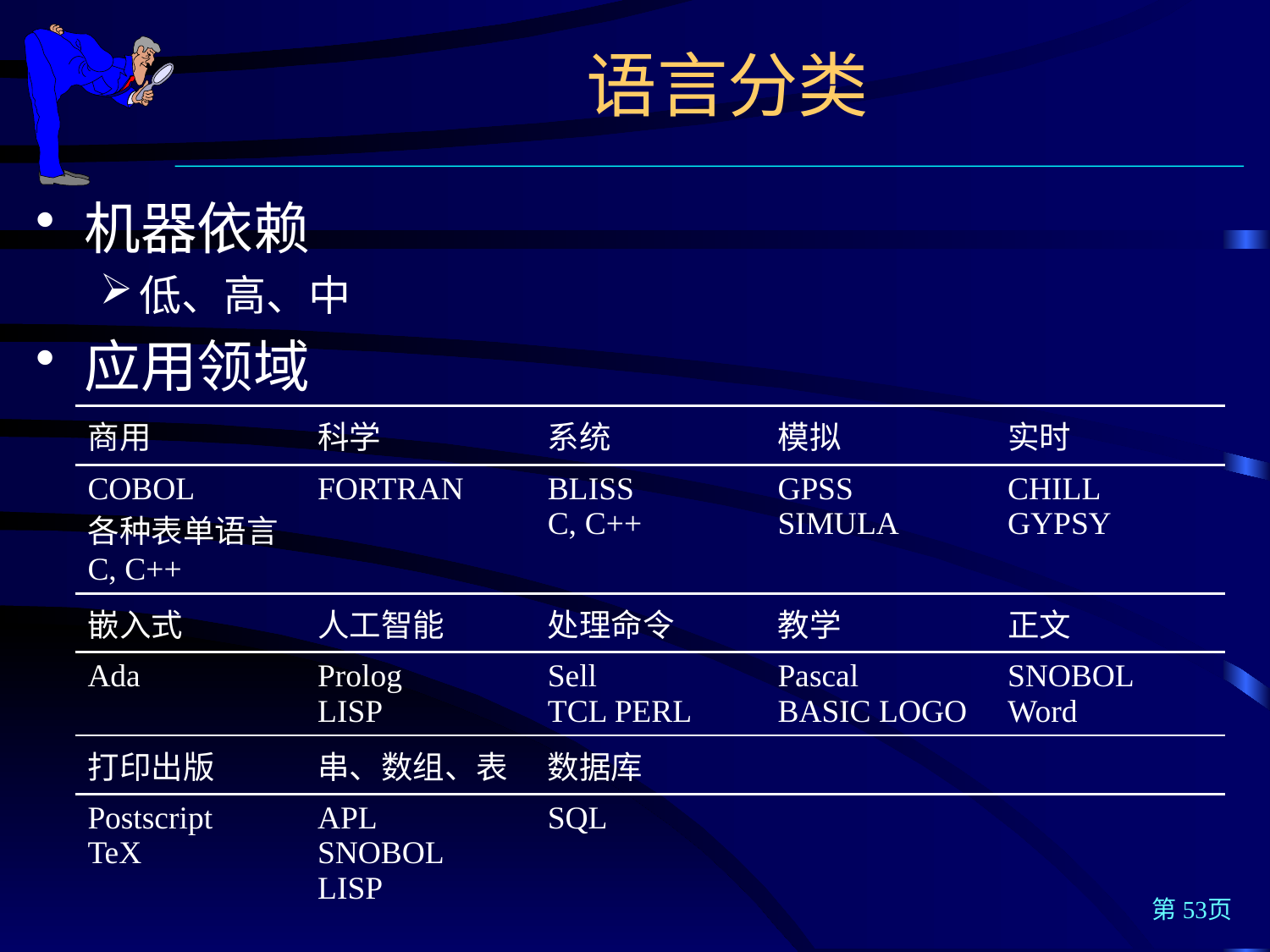

语言分类
机器依赖
低、高、中
应用领域
| 商用 | 科学 | 系统 | 模拟 | 实时 |
| --- | --- | --- | --- | --- |
| COBOL 各种表单语言 C, C++ | FORTRAN | BLISS C, C++ | GPSS SIMULA | CHILL GYPSY |
| 嵌入式 | 人工智能 | 处理命令 | 教学 | 正文 |
| Ada | Prolog LISP | Sell TCL PERL | Pascal BASIC LOGO | SNOBOL Word |
| 打印出版 | 串、数组、表 | 数据库 |  |  |
| Postscript TeX | APL SNOBOL LISP | SQL |  |  |
第53页